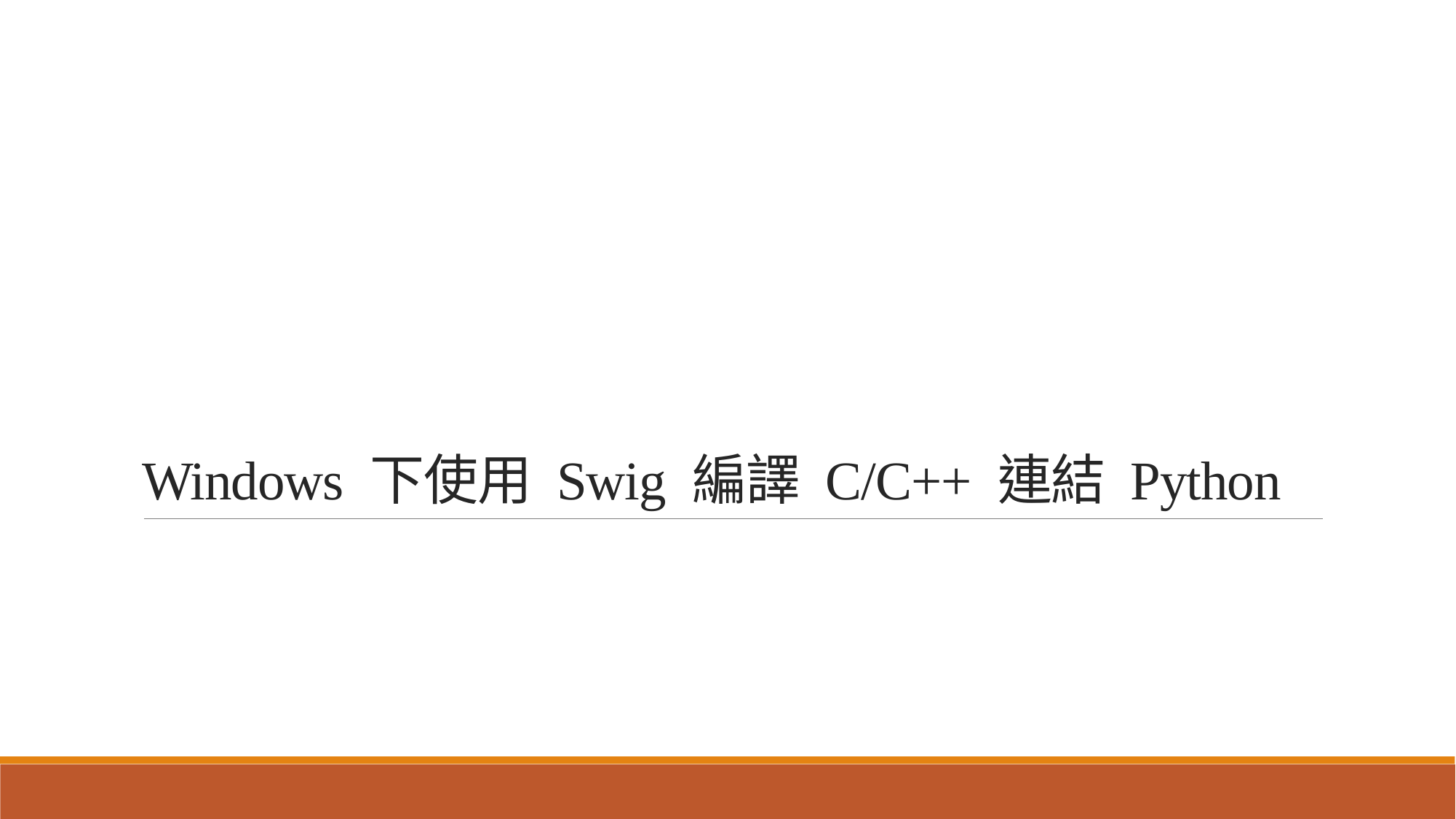

# Windows 下使用 Swig 編譯 C/C++ 連結 Python